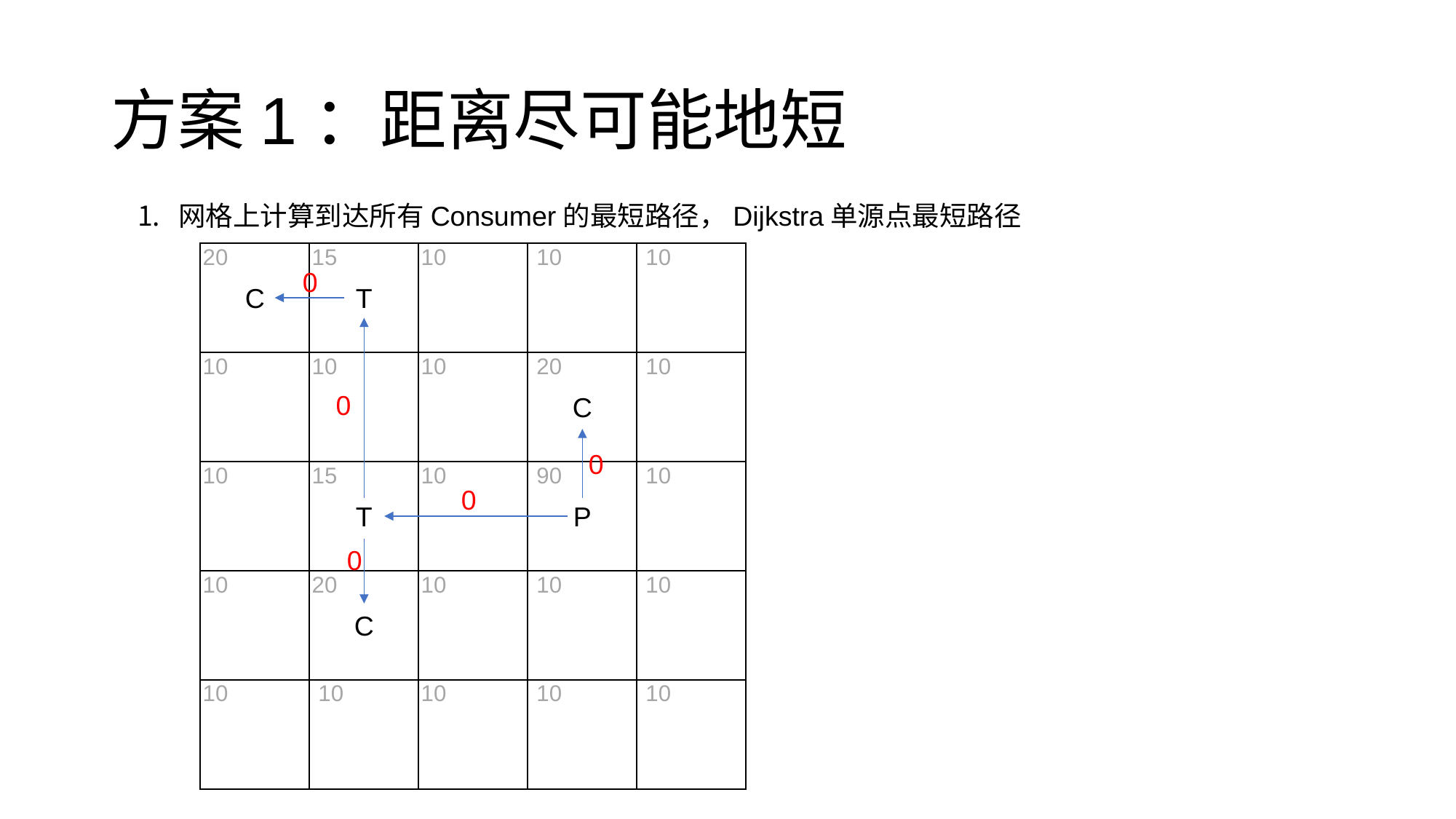

# 方案1：距离尽可能地短
网格上计算到达所有Consumer的最短路径，Dijkstra单源点最短路径
20	15 	10	 10	 10

10	10 	10	 20	 10

10	15	10 	 90 	 10

10	20 	10 	 10 	 10

10 	 10  	10 	 10 	 10
C
T

C

T

P

C

0
0
0
0
0